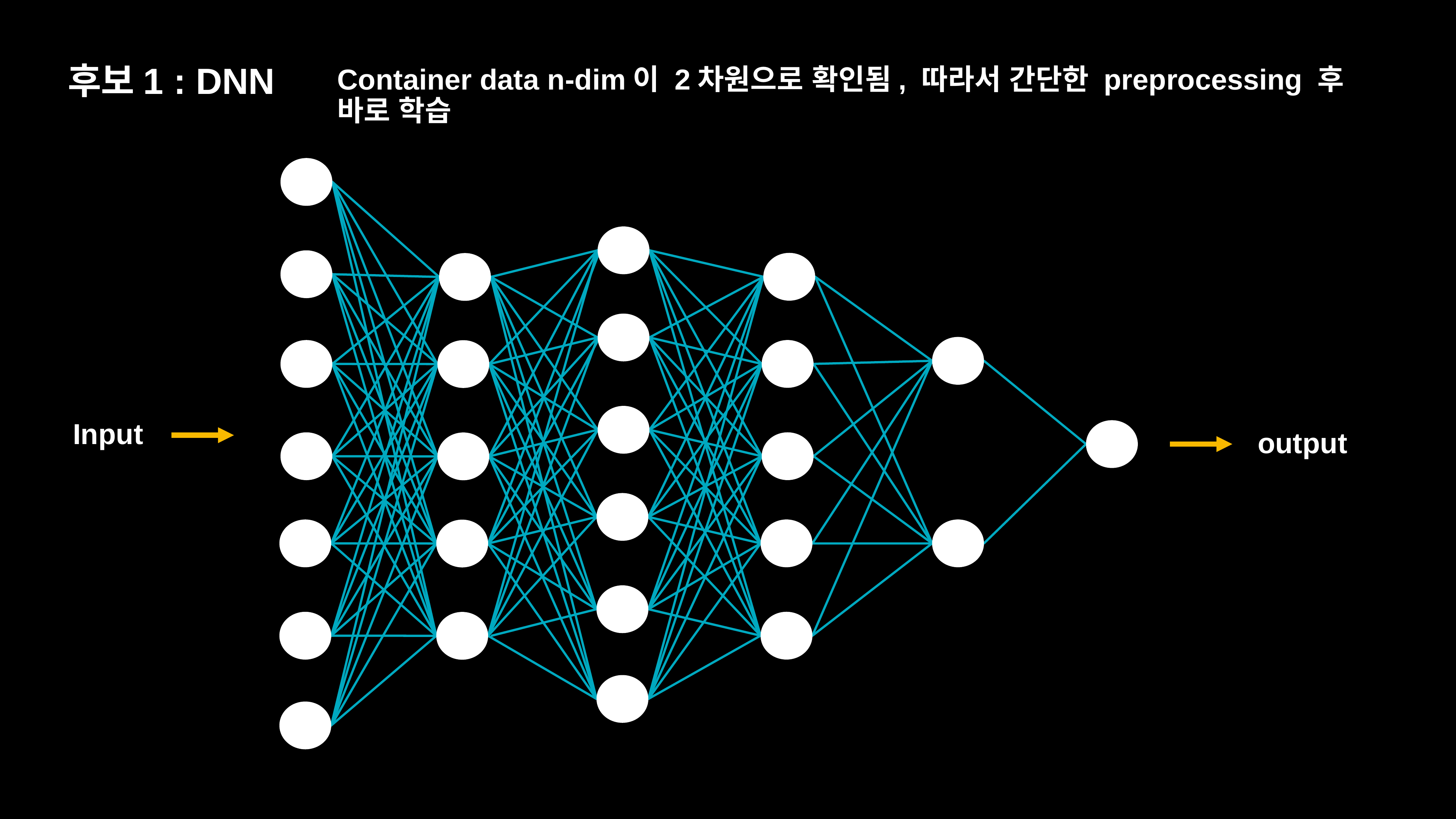

후보1 : DNN
Container data n-dim이 2차원으로 확인됨, 따라서 간단한 preprocessing 후  바로 학습

Input
output